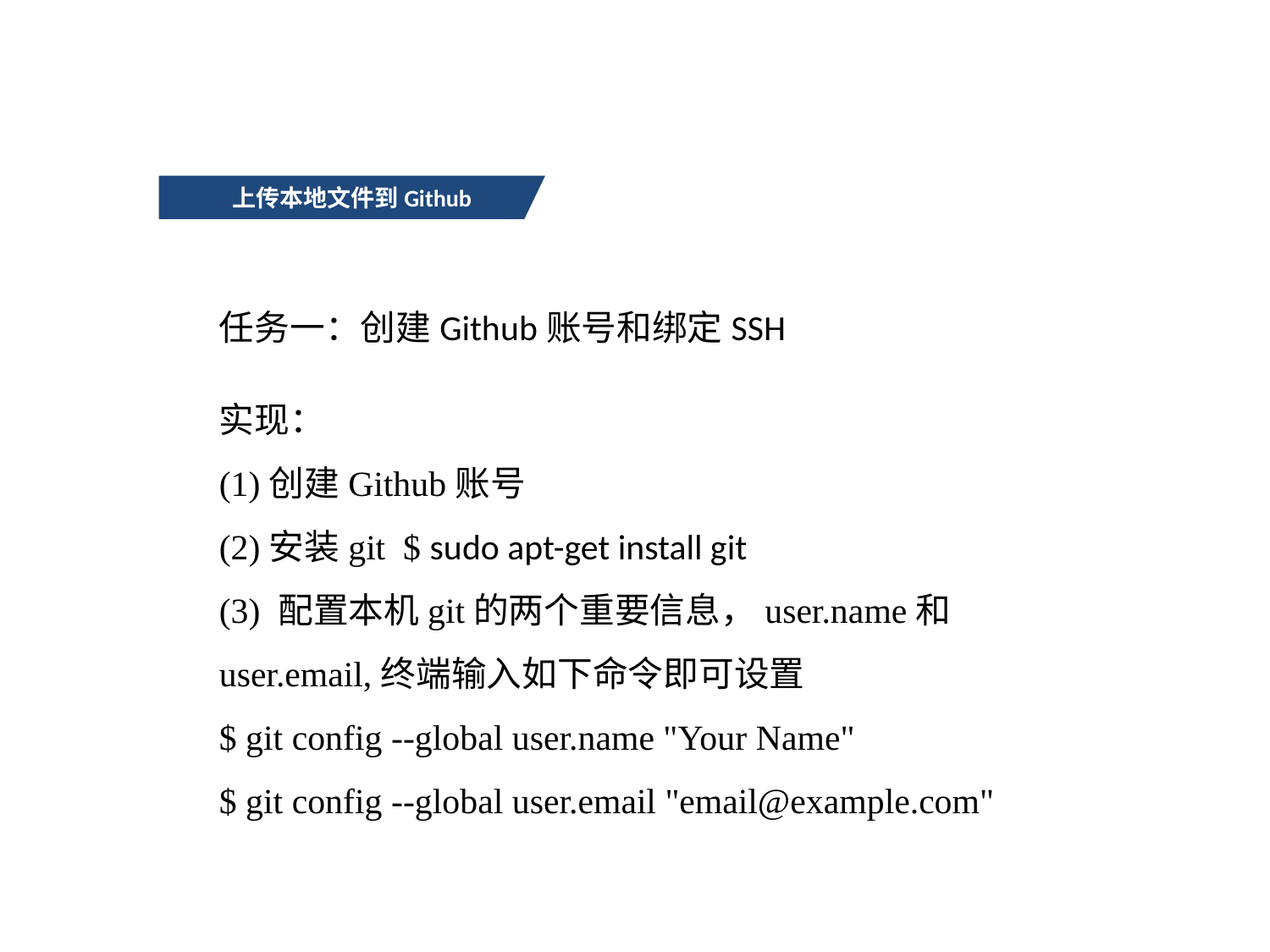

上传本地文件到Github
任务一：创建Github账号和绑定SSH

实现：
(1)创建Github账号
(2)安装git  $ sudo apt-get install git
(3) 配置本机git的两个重要信息，user.name和user.email,终端输入如下命令即可设置
$ git config --global user.name "Your Name"
$ git config --global user.email "email@example.com"